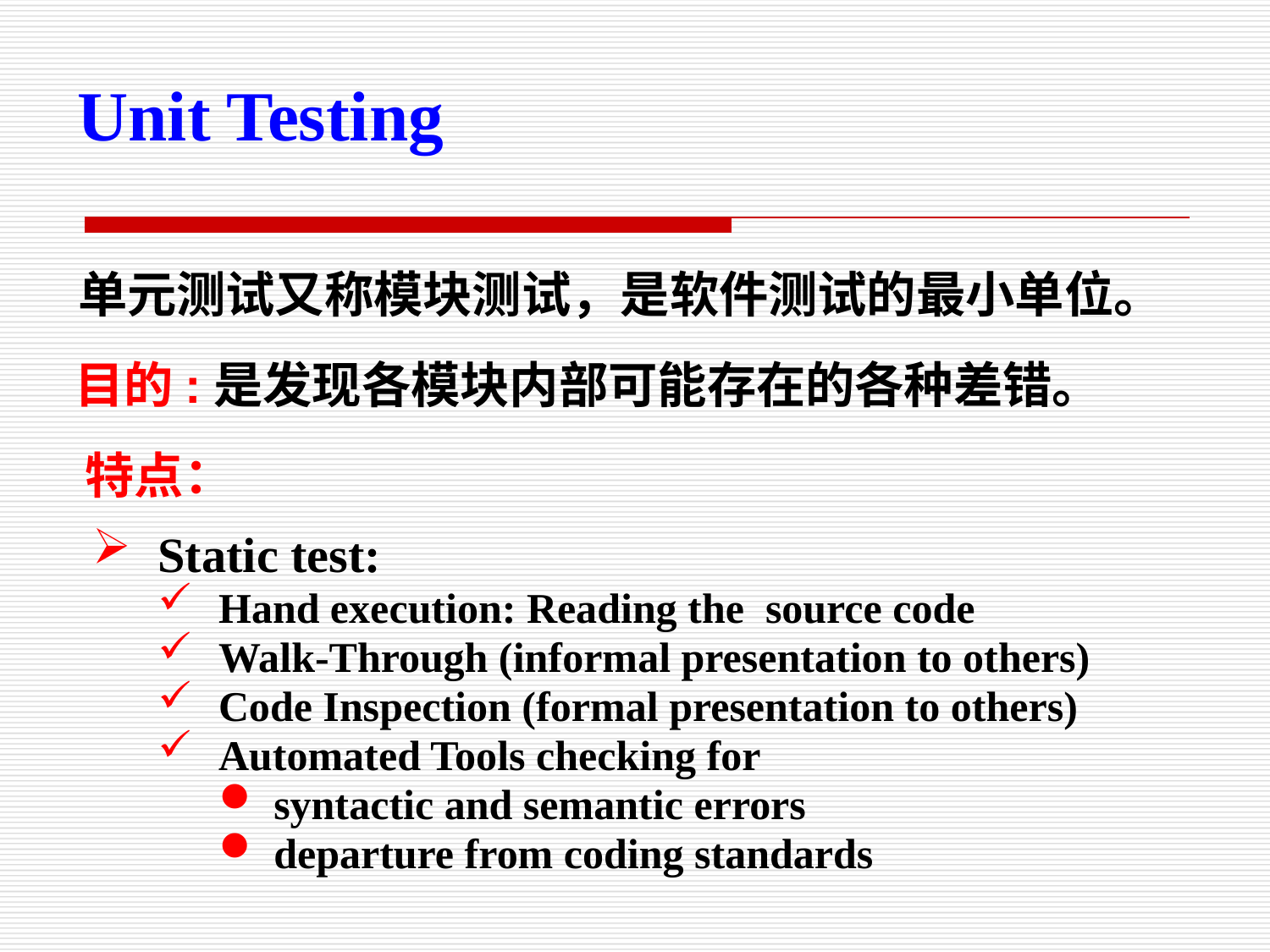

Unit Testing
单元测试又称模块测试，是软件测试的最小单位。
目的:是发现各模块内部可能存在的各种差错。
特点：
Static test:
Hand execution: Reading the  source code
Walk-Through (informal presentation to others)
Code Inspection (formal presentation to others)
Automated Tools checking for
syntactic and semantic errors
departure from coding standards